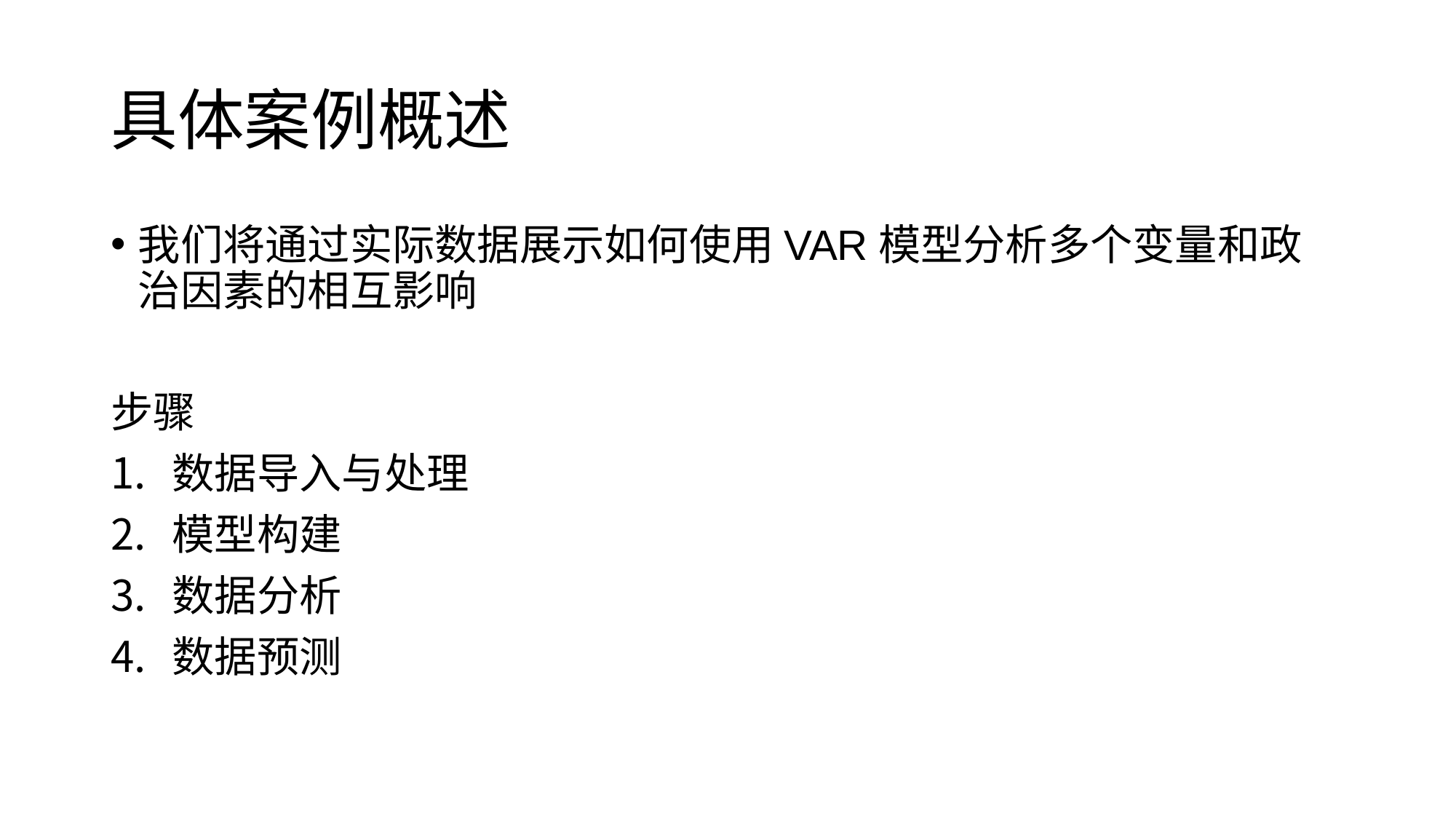

# 具体案例概述
我们将通过实际数据展示如何使用VAR模型分析多个变量和政治因素的相互影响

步骤
数据导入与处理
模型构建
数据分析
数据预测